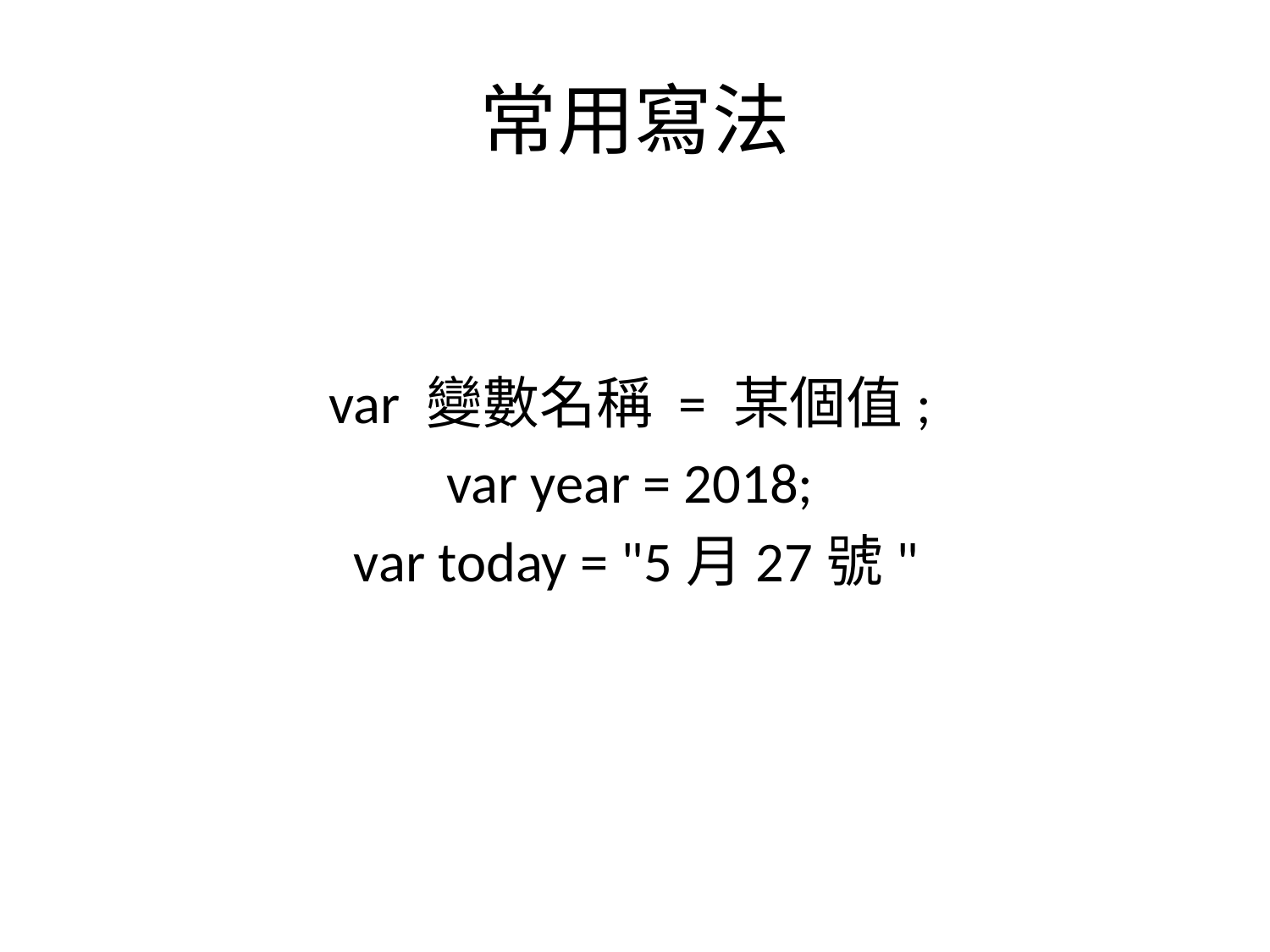

# 常用寫法
var 變數名稱 = 某個值;
var year = 2018;
var today = "5月27號"